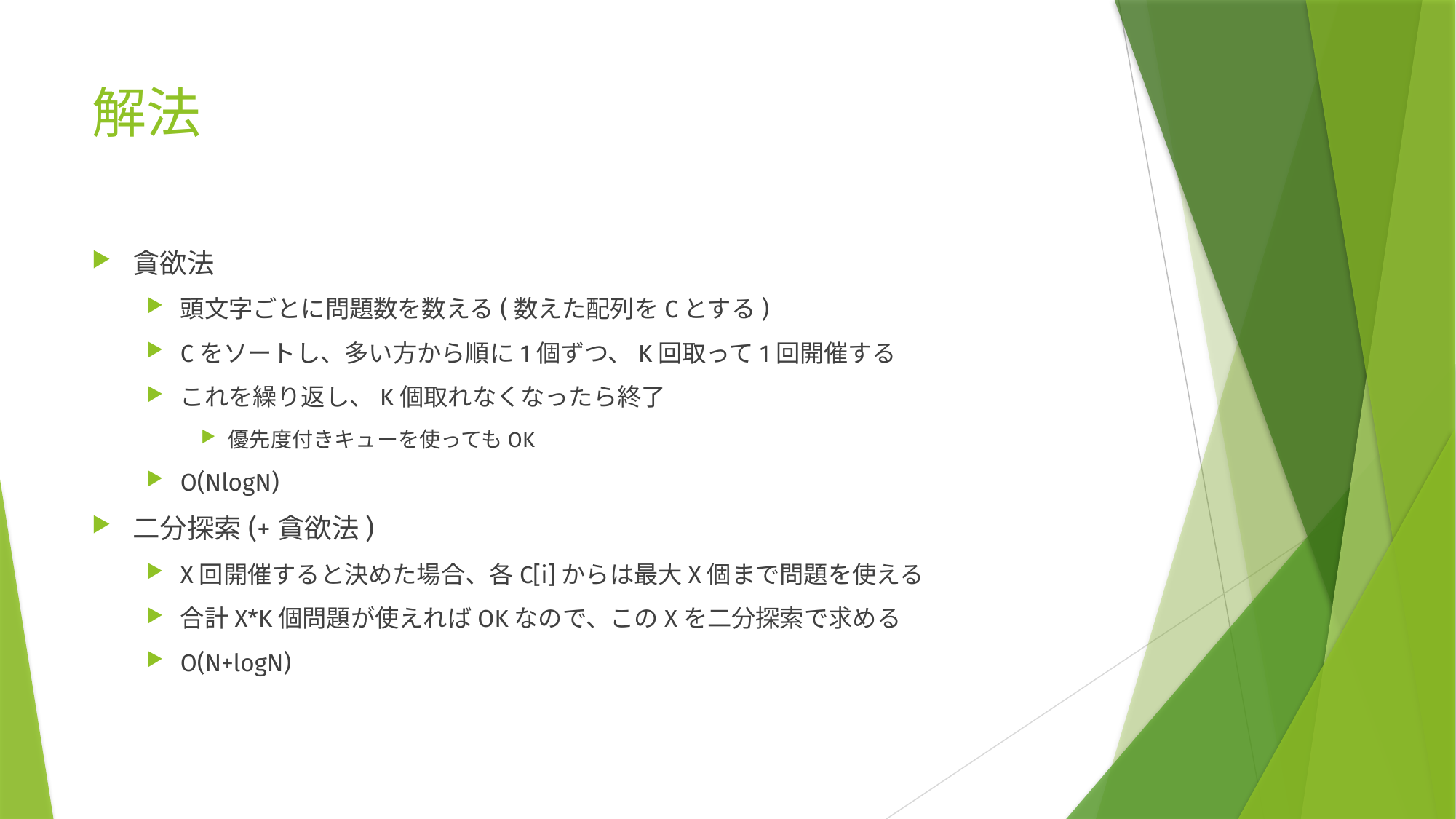

# 解法
貪欲法
頭文字ごとに問題数を数える(数えた配列をCとする)
Cをソートし、多い方から順に1個ずつ、K回取って1回開催する
これを繰り返し、K個取れなくなったら終了
優先度付きキューを使ってもOK
O(NlogN)
二分探索(+貪欲法)
X回開催すると決めた場合、各C[i]からは最大X個まで問題を使える
合計X*K個問題が使えればOKなので、このXを二分探索で求める
O(N+logN)